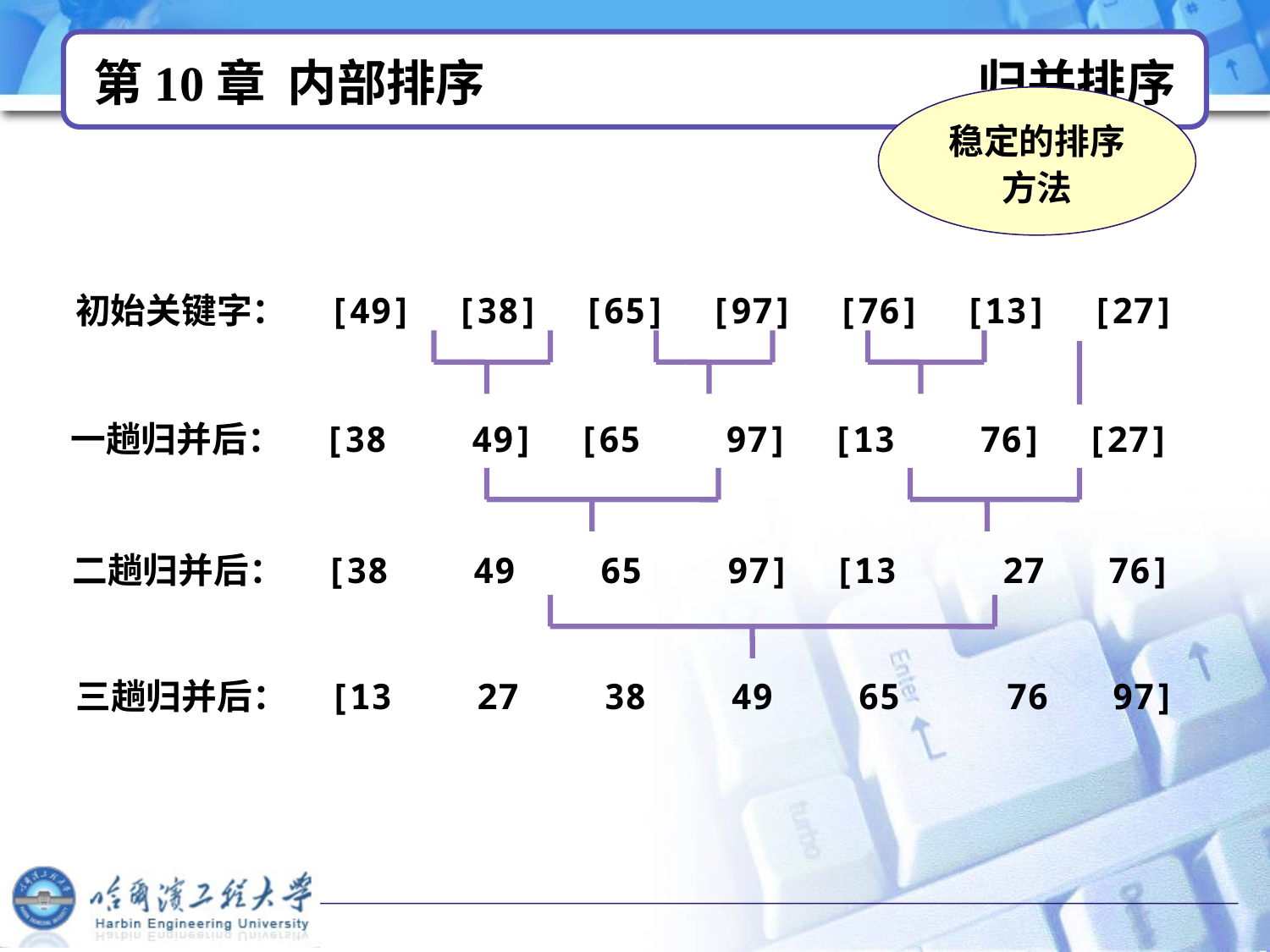

# 第10章  内部排序                                            归并排序
稳定的排序方法
初始关键字：    [49]  [38]  [65]  [97]  [76]  [13]  [27]

一趟归并后：    [38    49]  [65    97]  [13    76]  [27]

二趟归并后：    [38    49    65    97]  [13     27   76]

三趟归并后：    [13    27    38    49    65     76   97]